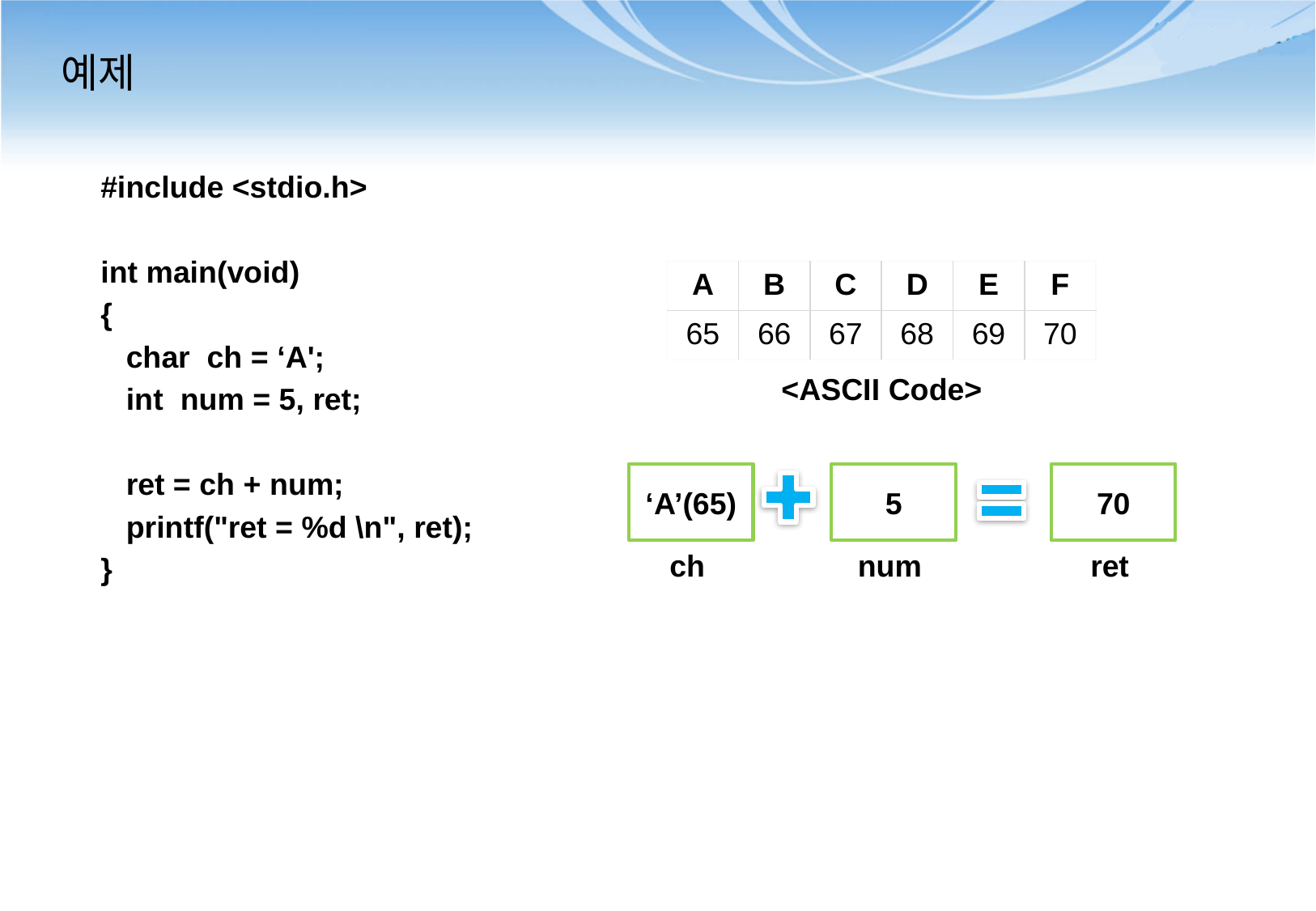

# 예제
#include <stdio.h>

int main(void)
{
   char  ch = ‘A';
   int  num = 5, ret;

   ret = ch + num;
   printf("ret = %d \n", ret);
}
| A | B | C | D | E | F |
| --- | --- | --- | --- | --- | --- |
| 65 | 66 | 67 | 68 | 69 | 70 |
<ASCII Code>
‘A’(65)
ch

5
num
70
ret